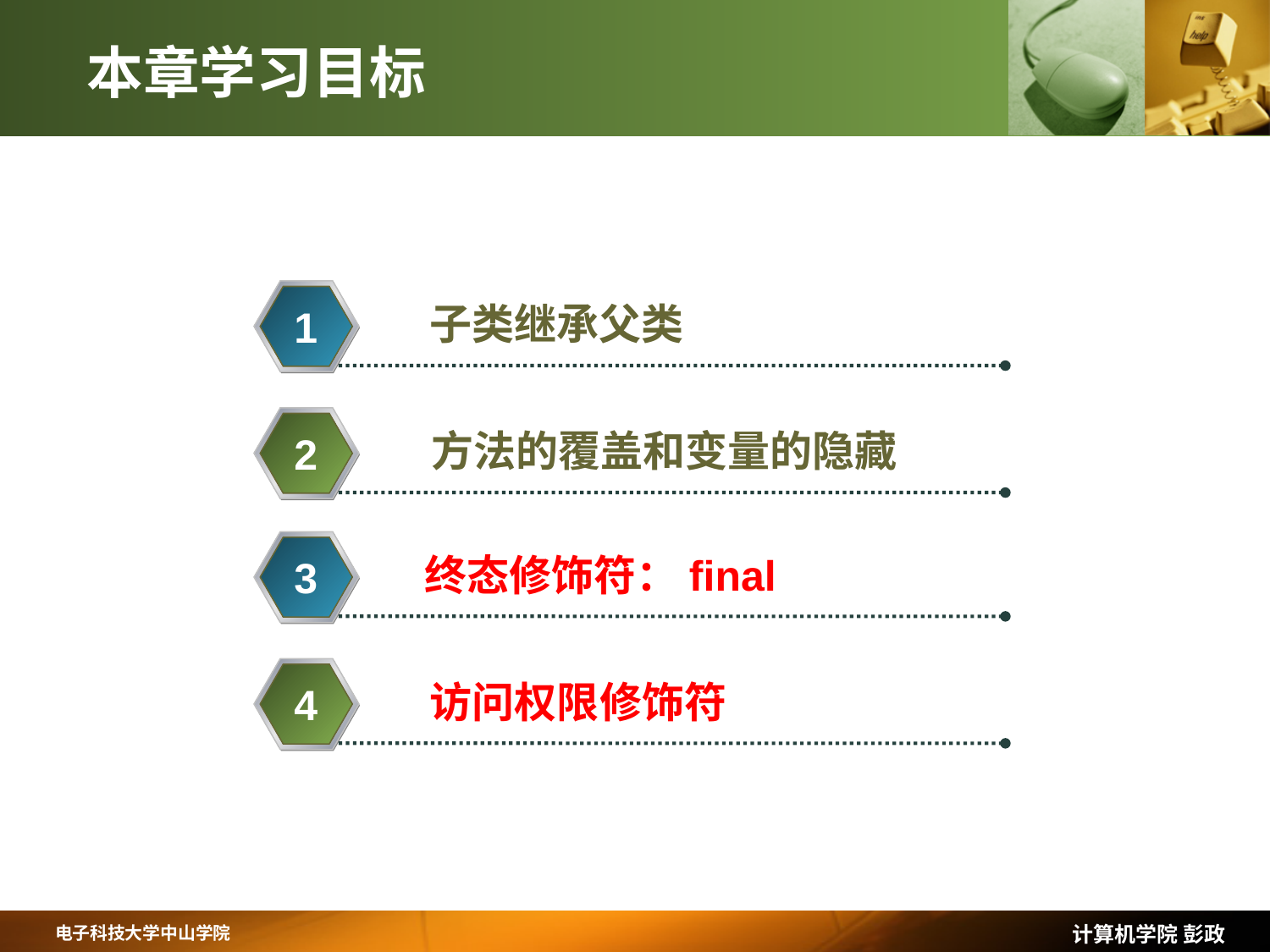

# 本章学习目标

子类继承父类
1

方法的覆盖和变量的隐藏
2

终态修饰符：final
3

访问权限修饰符
4

计算机学院 彭政
电子科技大学中山学院